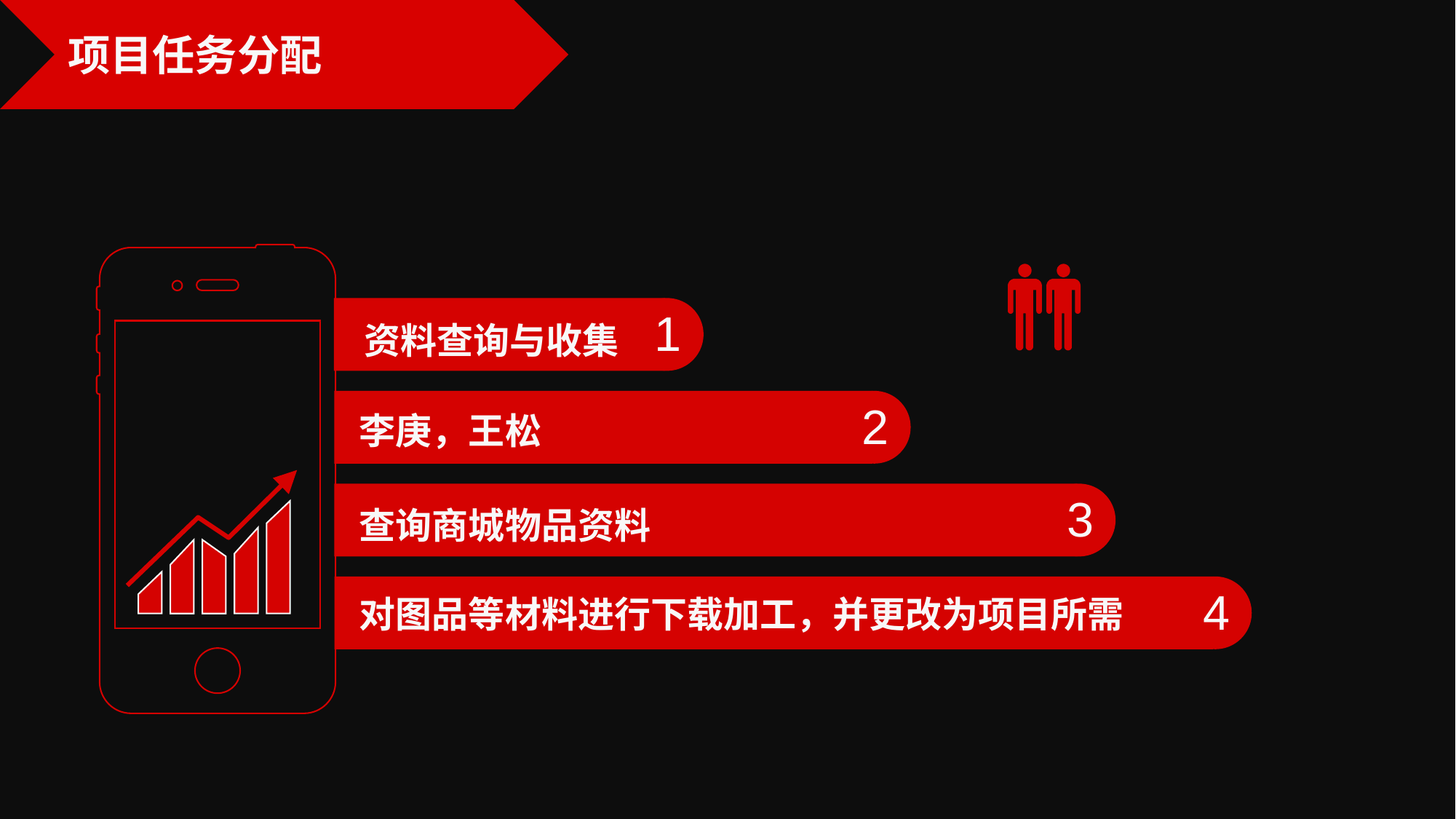

项目任务分配

1
资料查询与收集

2
李庚，王松

3
查询商城物品资料

4
对图品等材料进行下载加工，并更改为项目所需